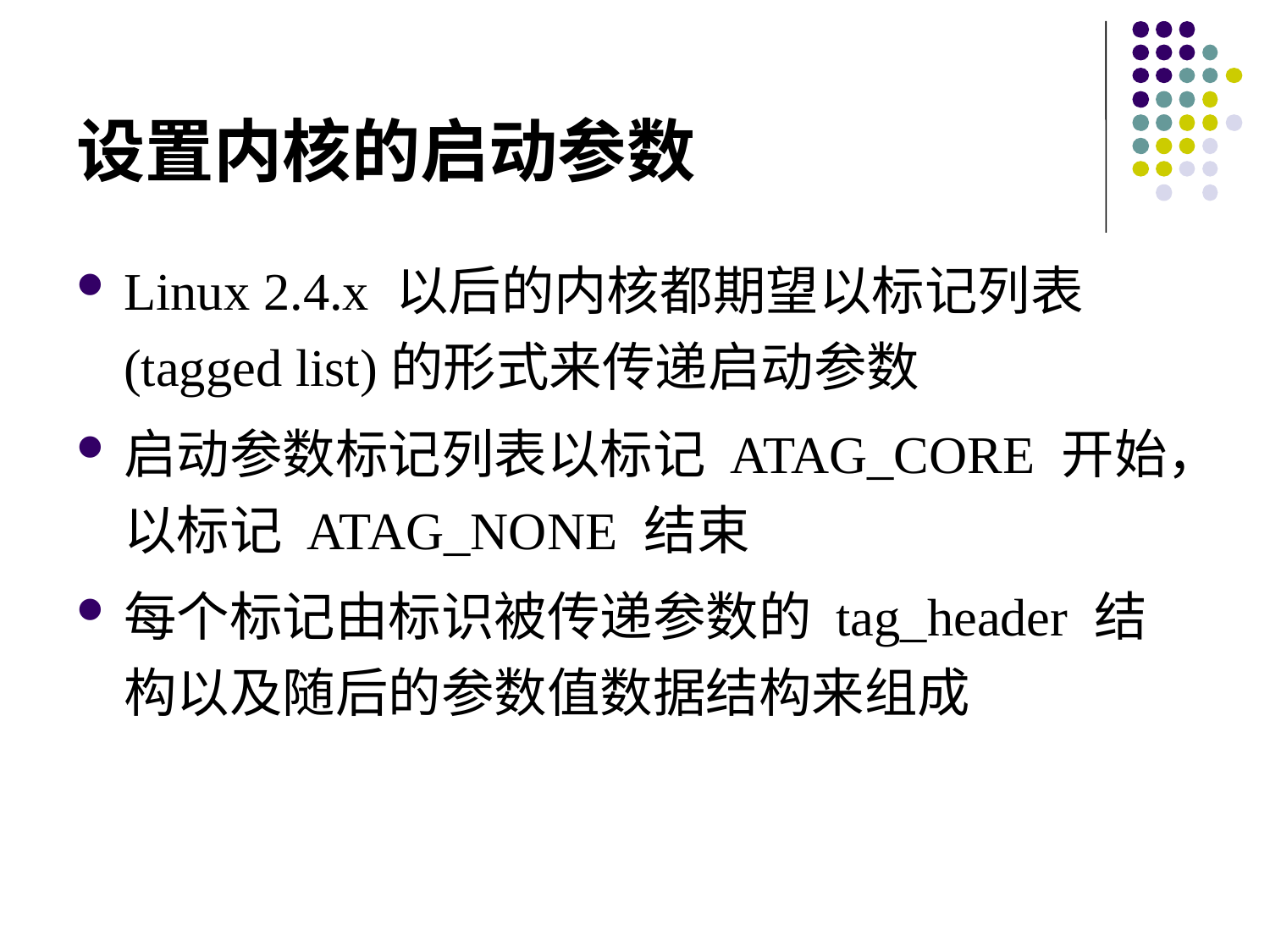

# 设置内核的启动参数
Linux 2.4.x 以后的内核都期望以标记列表(tagged list)的形式来传递启动参数
启动参数标记列表以标记 ATAG_CORE 开始，以标记 ATAG_NONE 结束
每个标记由标识被传递参数的 tag_header 结构以及随后的参数值数据结构来组成